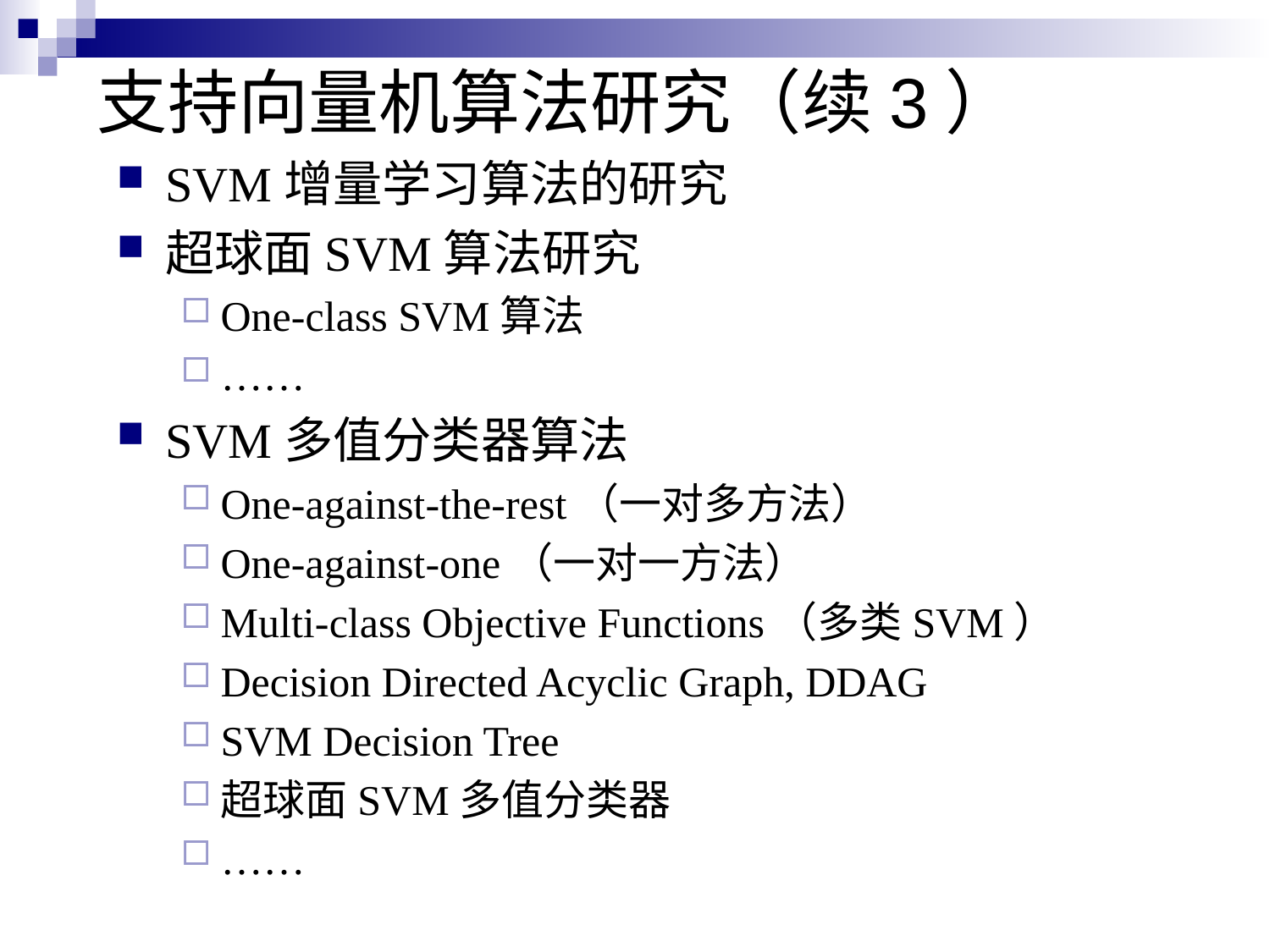

支持向量机算法研究（续3）
SVM增量学习算法的研究
超球面SVM算法研究
One-class SVM算法
……
SVM多值分类器算法
One-against-the-rest（一对多方法）
One-against-one（一对一方法）
Multi-class Objective Functions（多类SVM）
Decision Directed Acyclic Graph, DDAG
SVM Decision Tree
超球面SVM多值分类器
……